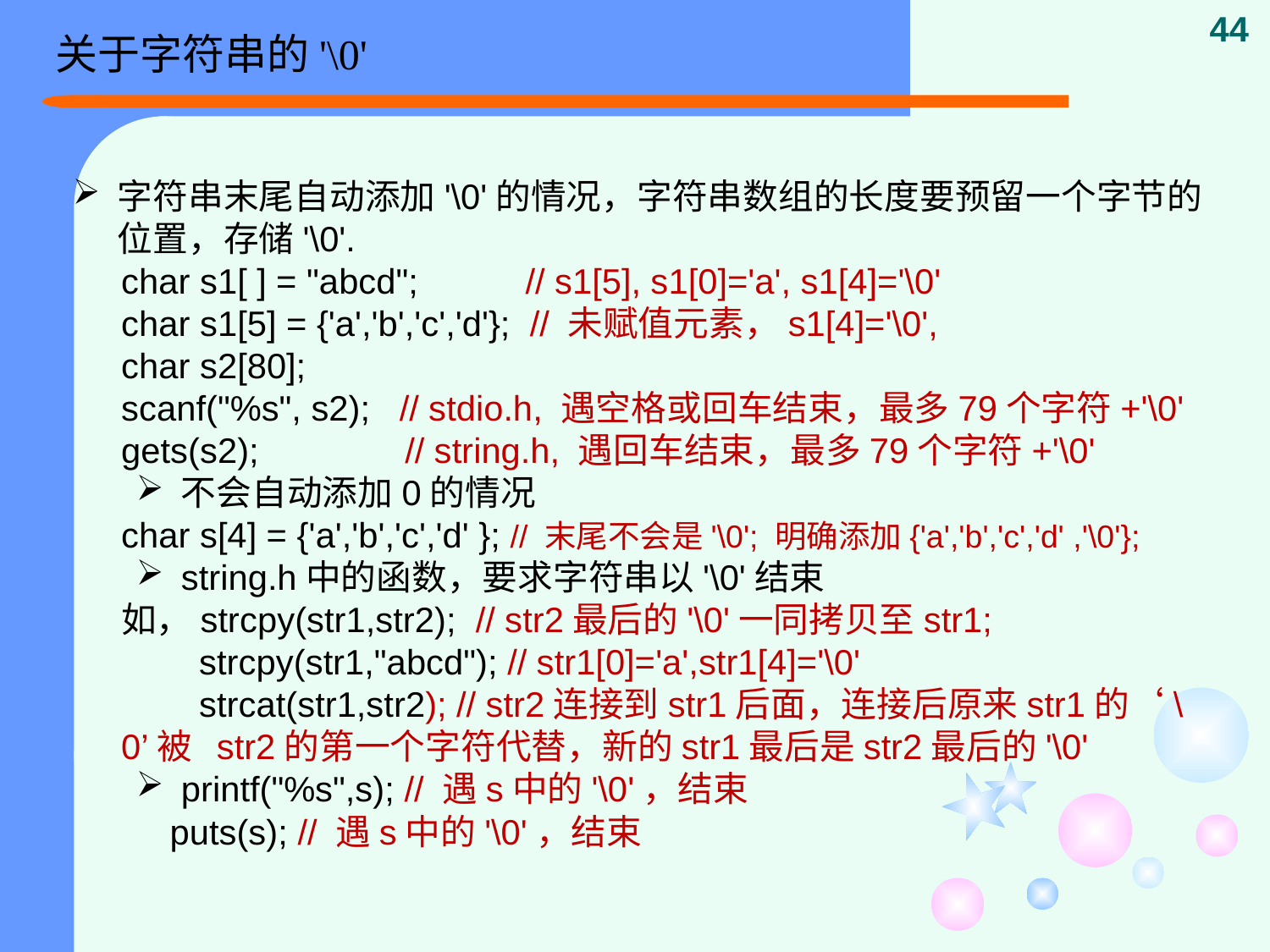

关于字符串的'\0'
44
字符串末尾自动添加'\0'的情况，字符串数组的长度要预留一个字节的位置，存储'\0'.
char s1[ ] = "abcd";           // s1[5], s1[0]='a', s1[4]='\0'
char s1[5] = {'a','b','c','d'};  // 未赋值元素，s1[4]='\0',
char s2[80];
scanf("%s", s2);   // stdio.h, 遇空格或回车结束，最多79个字符+'\0'
gets(s2);               // string.h, 遇回车结束，最多79个字符+'\0'
不会自动添加0的情况
char s[4] = {'a','b','c','d' }; // 末尾不会是'\0'; 明确添加{'a','b','c','d' ,'\0'};
string.h中的函数，要求字符串以'\0'结束
如，strcpy(str1,str2);  // str2最后的'\0'一同拷贝至str1;
        strcpy(str1,"abcd"); // str1[0]='a',str1[4]='\0'
        strcat(str1,str2); // str2连接到str1后面，连接后原来str1的‘\0’被  str2的第一个字符代替，新的str1最后是str2最后的'\0'
printf("%s",s); // 遇s中的'\0'，结束
     puts(s); // 遇s中的'\0'，结束